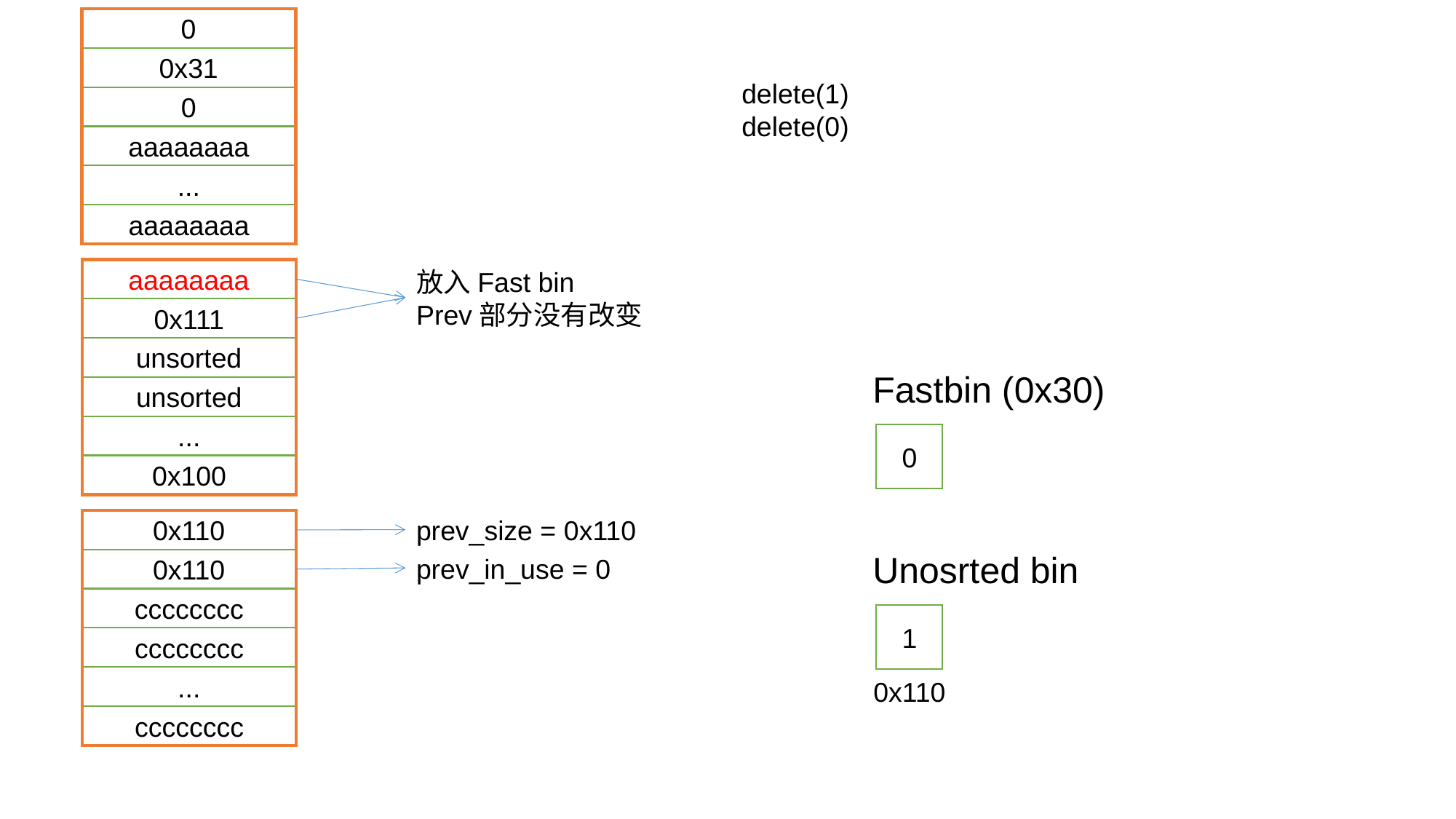

0
0x31
0
aaaaaaaa
...
aaaaaaaa

delete(1)
delete(0)
aaaaaaaa
0x111
unsorted
unsorted
...
0x100

放入Fast bin
Prev部分没有改变
Fastbin (0x30)
0
prev_size = 0x110
0x110
0x110
cccccccc
cccccccc
...
cccccccc

Unosrted bin
prev_in_use = 0
1
0x110